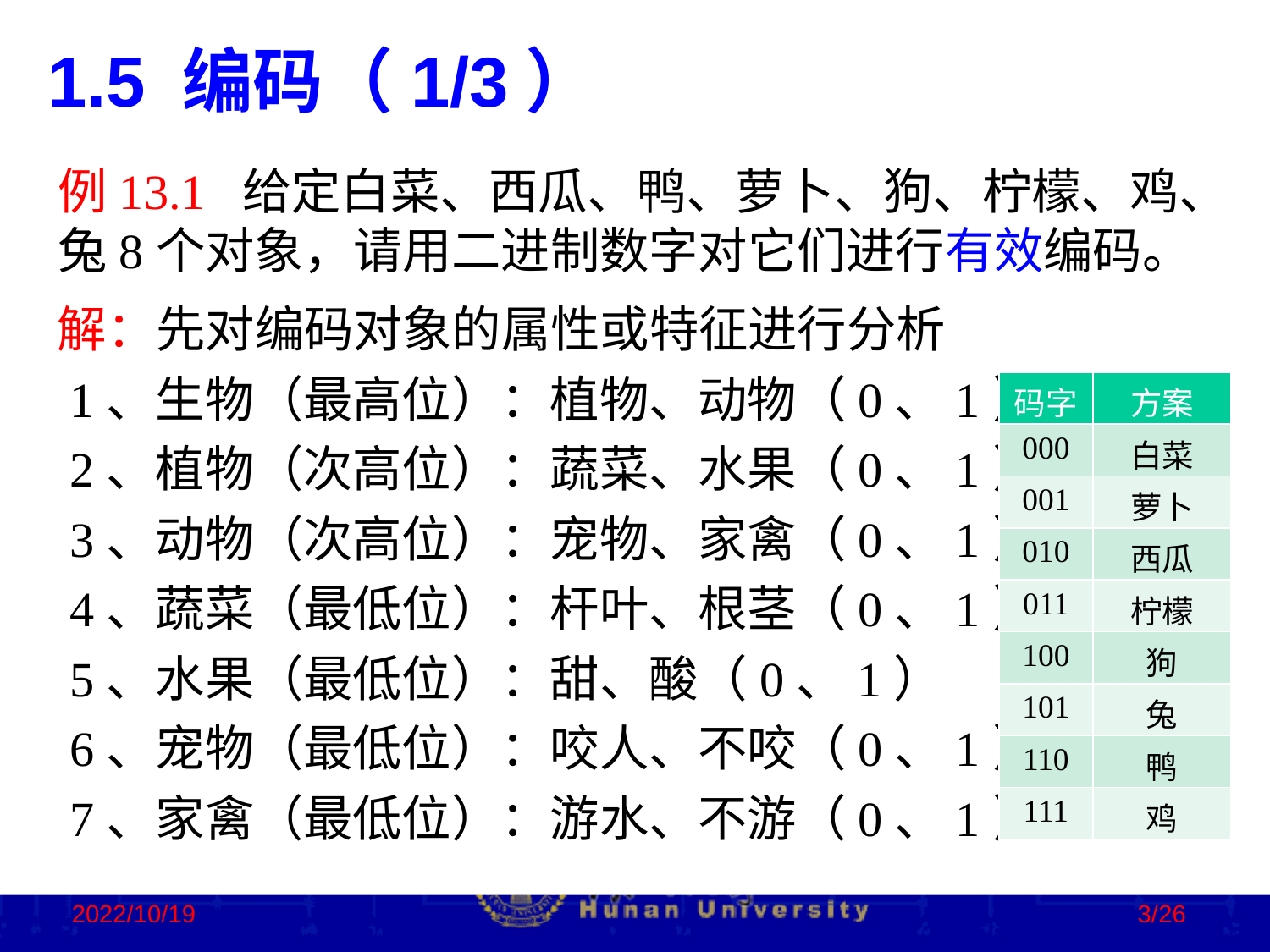

1.5 编码（1/3）
例13.1  给定白菜、西瓜、鸭、萝卜、狗、柠檬、鸡、兔8个对象，请用二进制数字对它们进行有效编码。
解：先对编码对象的属性或特征进行分析
 1、生物（最高位）：植物、动物（0、1）
 2、植物（次高位）：蔬菜、水果（0、1）
 3、动物（次高位）：宠物、家禽（0、1）
 4、蔬菜（最低位）：杆叶、根茎（0、1）
 5、水果（最低位）：甜、酸（0、1）
 6、宠物（最低位）：咬人、不咬（0、1）
 7、家禽（最低位）：游水、不游（0、1）
| 码字 | 方案 |
| --- | --- |
| 000 | 白菜 |
| 001 | 萝卜 |
| 010 | 西瓜 |
| 011 | 柠檬 |
| 100 | 狗 |
| 101 | 兔 |
| 110 | 鸭 |
| 111 | 鸡 |
2022/10/19
3/26